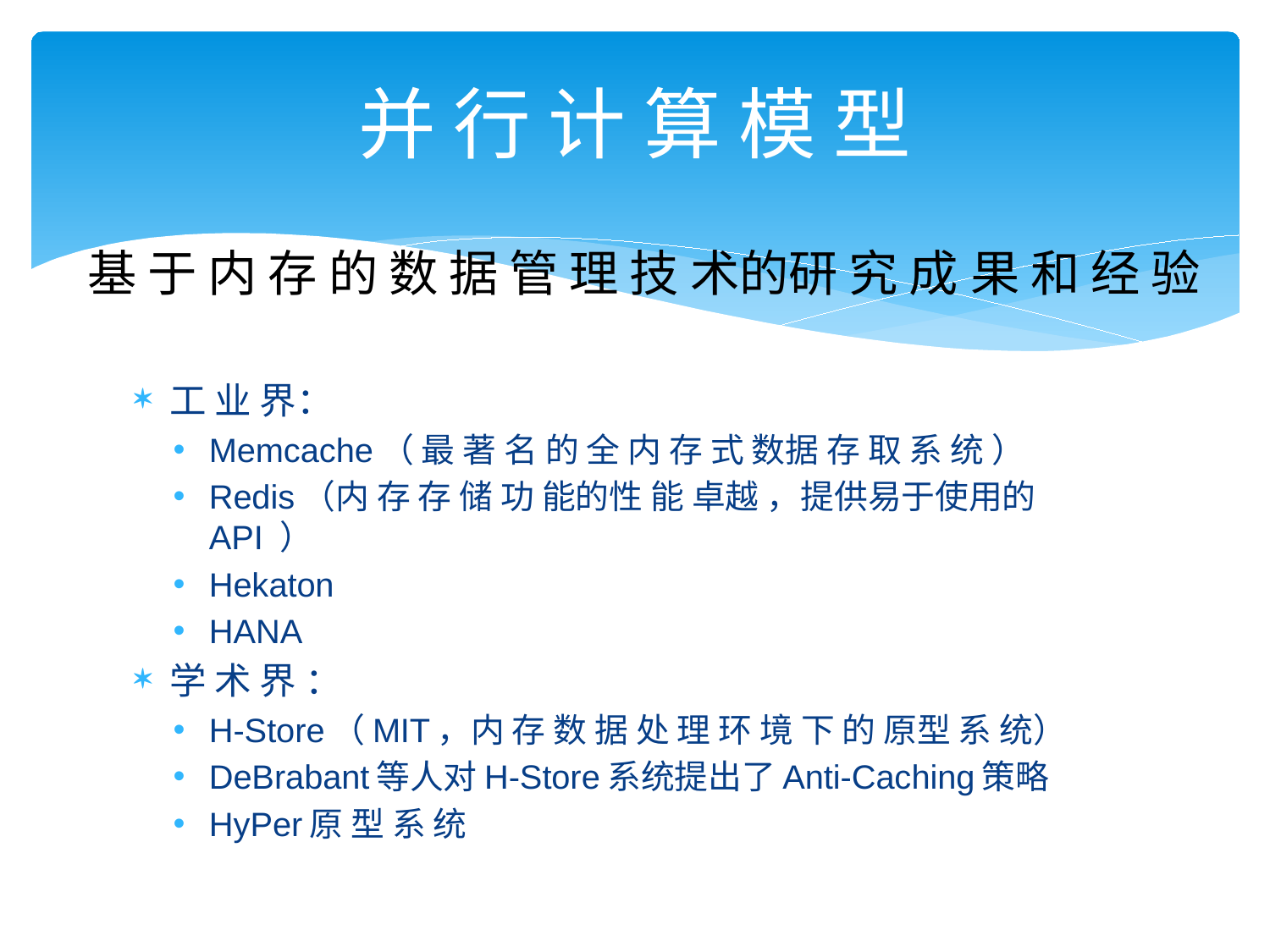

# 并 行 计 算 模 型
基 于 内 存 的 数 据 管 理 技 术的研 究 成 果 和 经 验
工 业 界：
Memcache（ 最 著 名 的 全 内 存 式 数据 存 取 系 统 ）
Redis（内 存 存 储 功 能的性 能 卓越 ，提供易于使用的API ）
Hekaton
HANA
学 术 界 ：
H-Store（MIT，内 存 数 据 处 理 环 境 下 的 原型 系 统）
DeBrabant等人对H-Store系统提出了Anti-Caching策略
HyPer原 型 系 统